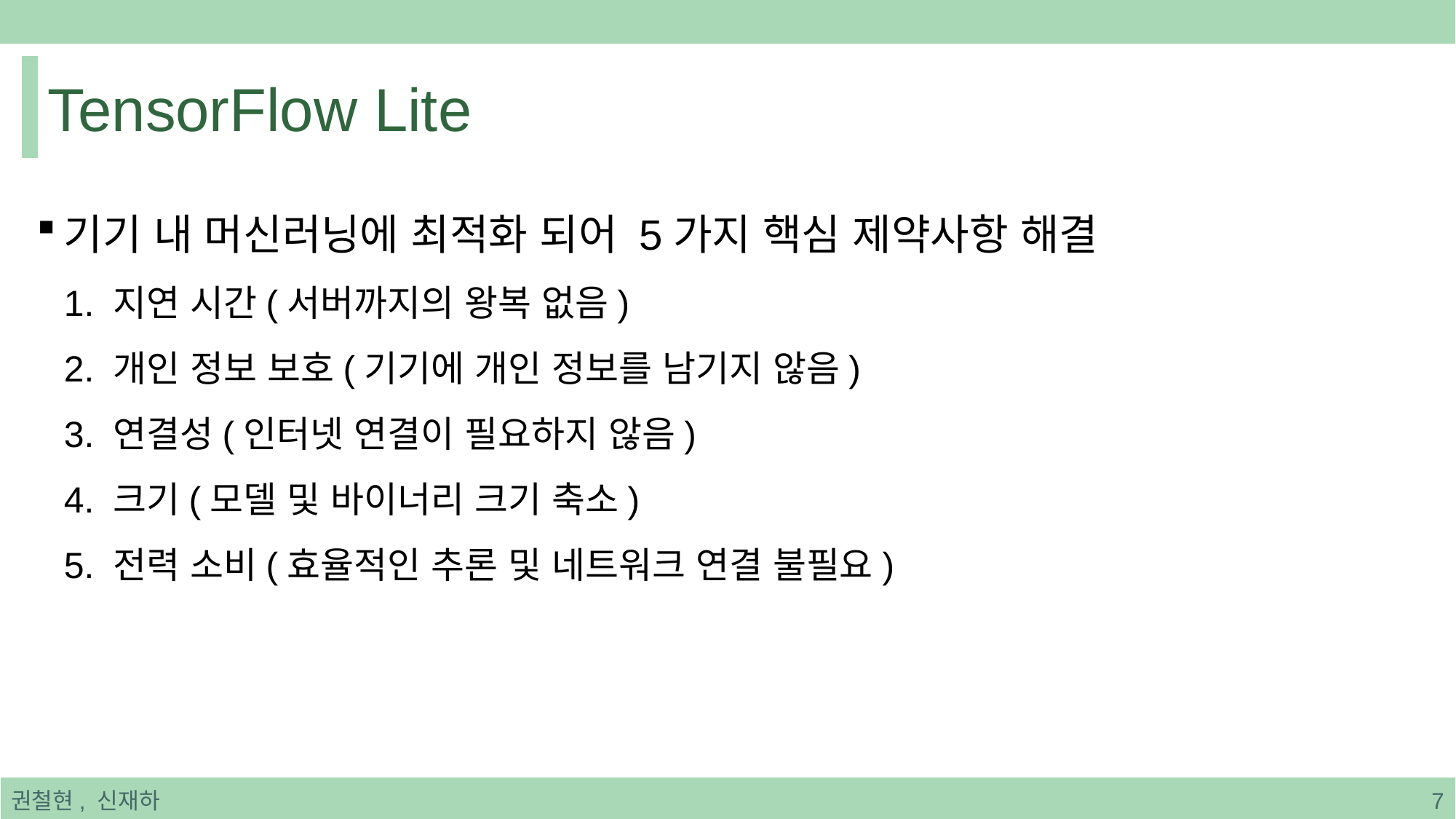

# TensorFlow Lite
기기 내 머신러닝에 최적화 되어 5가지 핵심 제약사항 해결
1. 지연 시간(서버까지의 왕복 없음)
2. 개인 정보 보호(기기에 개인 정보를 남기지 않음)
3. 연결성(인터넷 연결이 필요하지 않음)
4. 크기(모델 및 바이너리 크기 축소)
5. 전력 소비(효율적인 추론 및 네트워크 연결 불필요)
권철현, 신재하
7